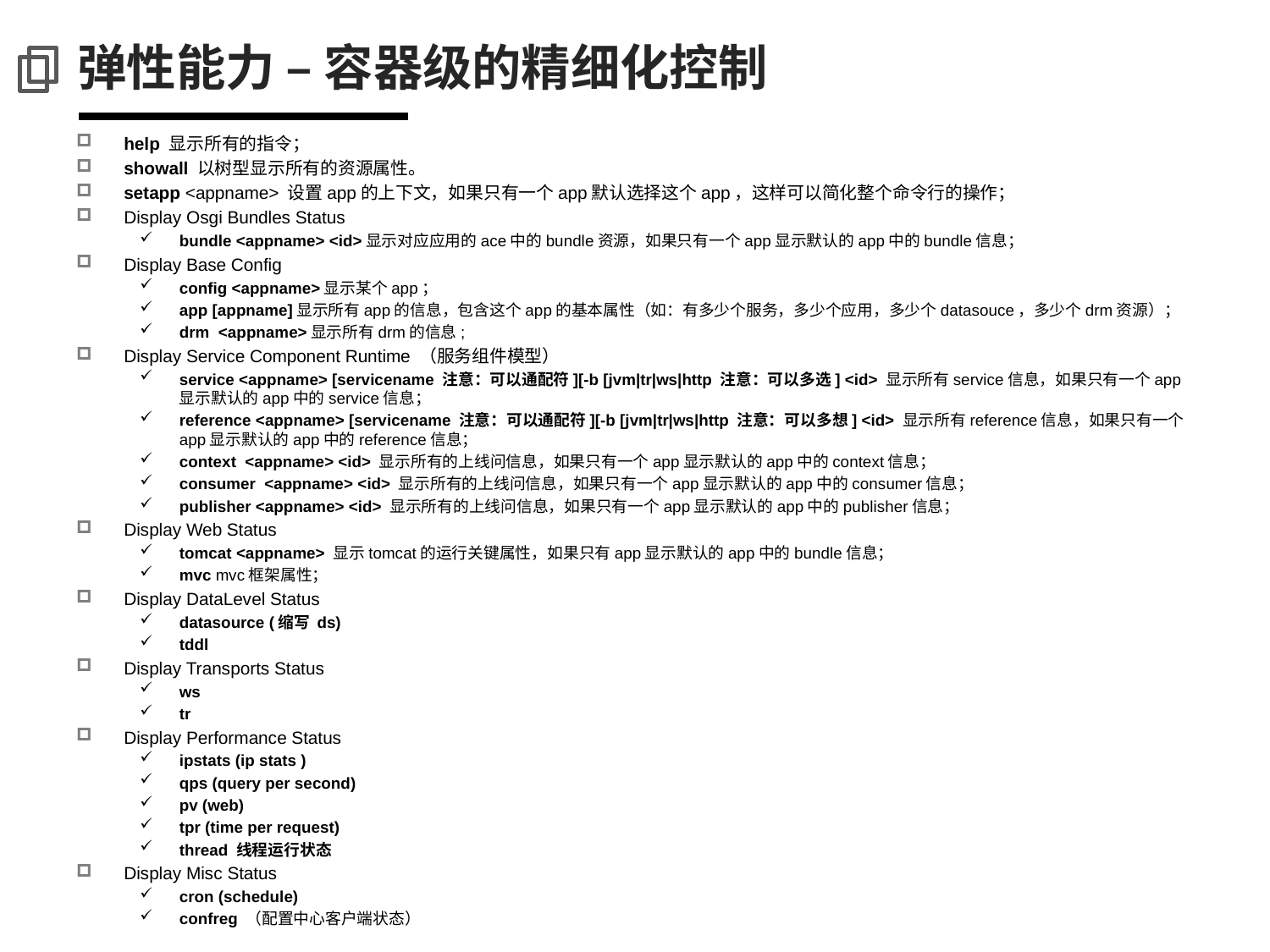

# 弹性能力 – 容器级的精细化控制
help 显示所有的指令；
showall 以树型显示所有的资源属性。
setapp <appname> 设置app的上下文，如果只有一个app默认选择这个app，这样可以简化整个命令行的操作；
Display Osgi Bundles Status
bundle <appname> <id>显示对应应用的ace中的bundle资源，如果只有一个app显示默认的app中的bundle信息；
Display Base Config
config <appname>显示某个app；
app [appname]显示所有app的信息，包含这个app的基本属性（如：有多少个服务，多少个应用，多少个datasouce，多少个drm资源）；
drm  <appname>显示所有drm的信息;
Display Service Component Runtime （服务组件模型）
service <appname> [servicename 注意：可以通配符][-b [jvm|tr|ws|http 注意：可以多选] <id> 显示所有service信息，如果只有一个app显示默认的app中的service信息；
reference <appname> [servicename 注意：可以通配符][-b [jvm|tr|ws|http 注意：可以多想] <id> 显示所有reference信息，如果只有一个app显示默认的app中的reference信息；
context  <appname> <id> 显示所有的上线问信息，如果只有一个app显示默认的app中的context信息；
consumer  <appname> <id> 显示所有的上线问信息，如果只有一个app显示默认的app中的consumer信息；
publisher <appname> <id> 显示所有的上线问信息，如果只有一个app显示默认的app中的publisher信息；
Display Web Status
tomcat <appname> 显示tomcat的运行关键属性，如果只有app显示默认的app中的bundle信息；
mvc mvc框架属性；
Display DataLevel Status
datasource (缩写 ds)
tddl
Display Transports Status
ws
tr
Display Performance Status
ipstats (ip stats )
qps (query per second)
pv (web)
tpr (time per request)
thread 线程运行状态
Display Misc Status
cron (schedule)
confreg （配置中心客户端状态）